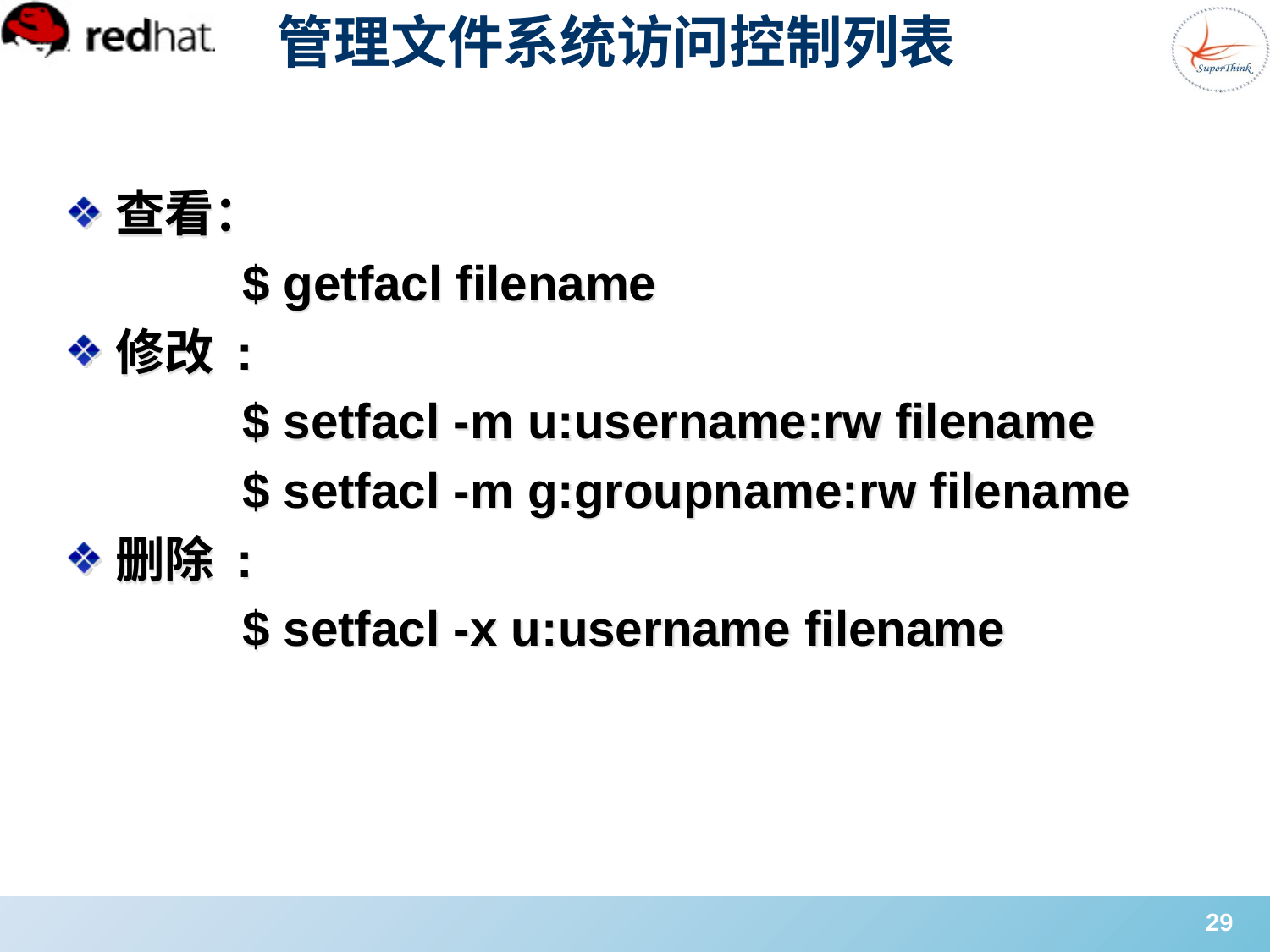

# 管理文件系统访问控制列表
查看：
   		$ getfacl filename
修改 :
		$ setfacl -m u:username:rw filename
		$ setfacl -m g:groupname:rw filename
删除 :
		$ setfacl -x u:username filename

29